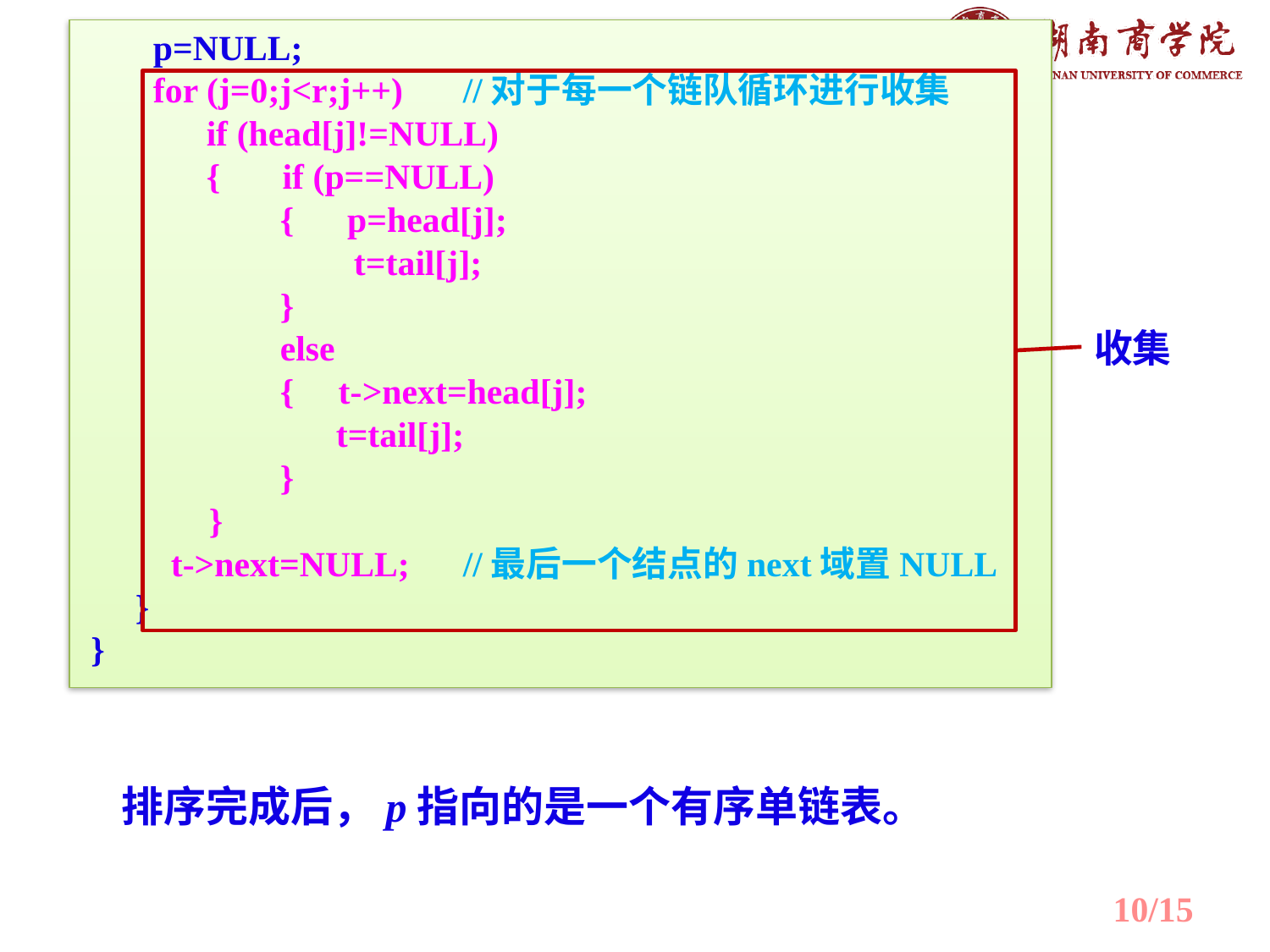

p=NULL;
        for (j=0;j<r;j++)     	//对于每一个链队循环进行收集
              if (head[j]!=NULL)
              {       if (p==NULL)
	        {      p=head[j];
		  t=tail[j];
	        }
	        else
	        {     t->next=head[j];
		t=tail[j];
	        }
	}
          t->next=NULL;  	//最后一个结点的next域置NULL
      }
 }

收集
排序完成后，p指向的是一个有序单链表。
10/15